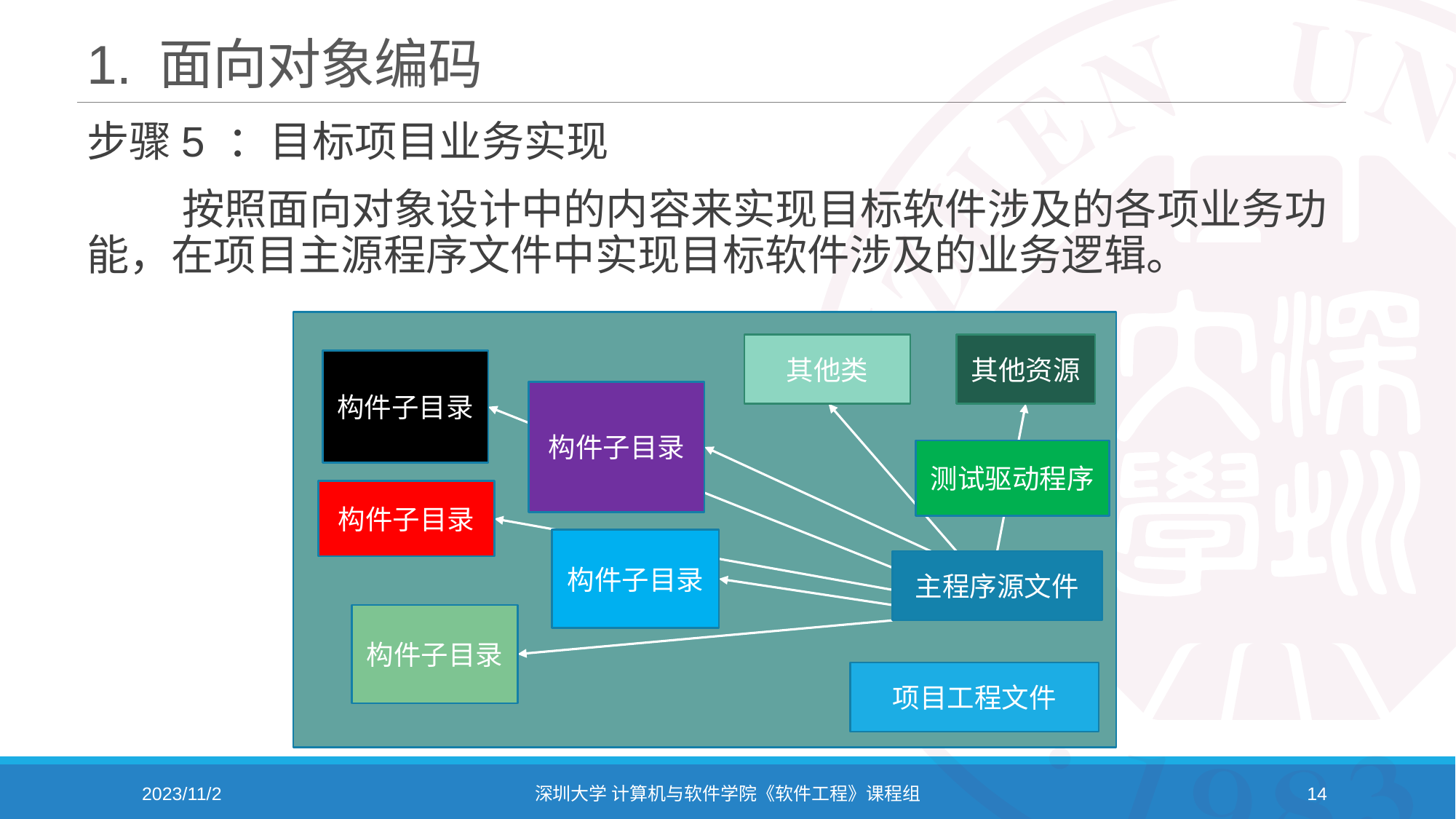

# 1. 面向对象编码
步骤5 ：目标项目业务实现
         按照面向对象设计中的内容来实现目标软件涉及的各项业务功能，在项目主源程序文件中实现目标软件涉及的业务逻辑。

其他类
其他资源
构件子目录
构件子目录
测试驱动程序
构件子目录
构件子目录
主程序源文件
构件子目录
项目工程文件
2023/11/2
深圳大学 计算机与软件学院《软件工程》课程组
14